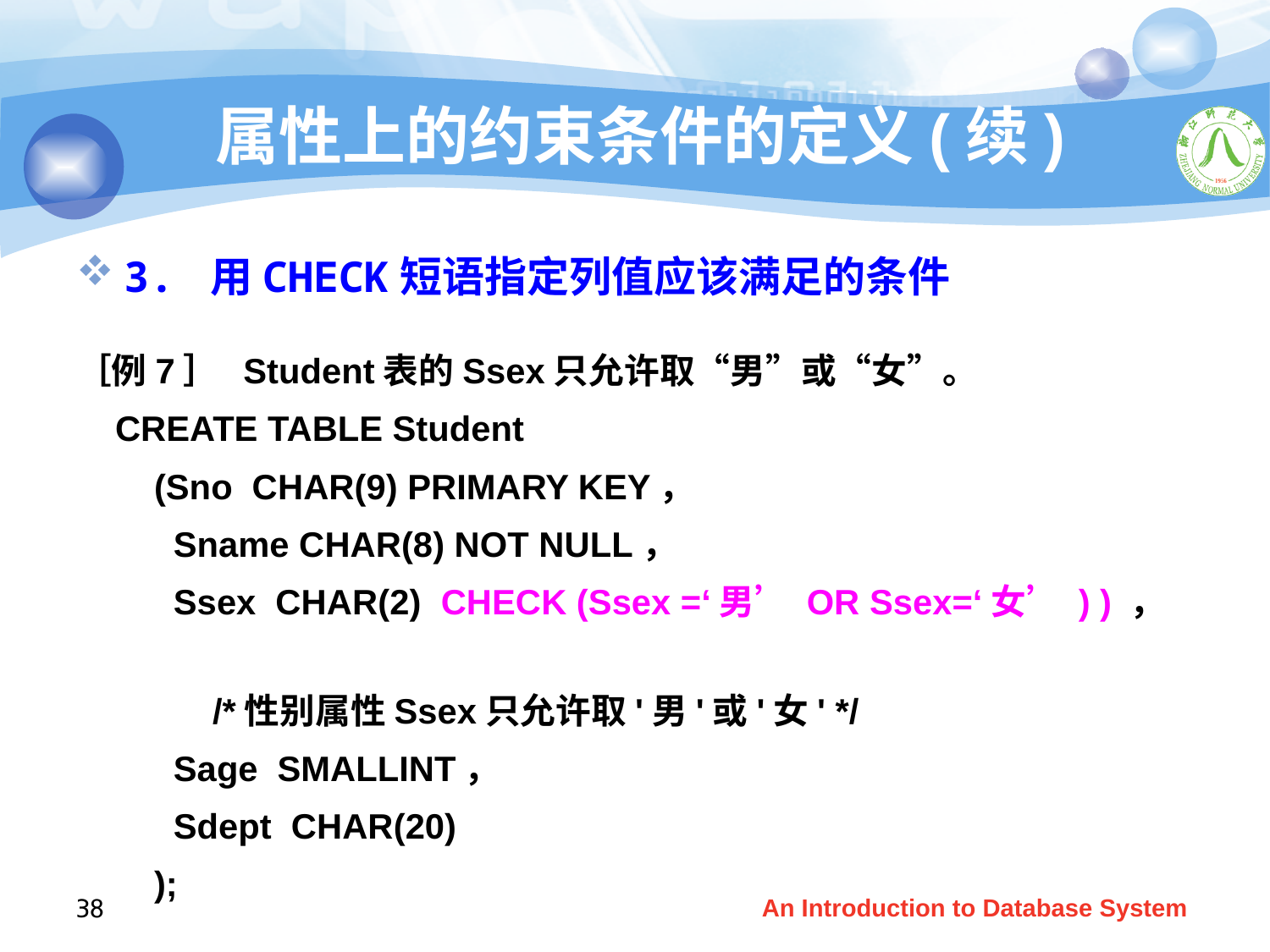

# 属性上的约束条件的定义(续)
3. 用CHECK短语指定列值应该满足的条件

［例7］  Student表的Ssex只允许取“男”或“女”。
    CREATE TABLE Student
        (Sno  CHAR(9) PRIMARY KEY，
          Sname CHAR(8) NOT NULL，
          Ssex  CHAR(2)  CHECK (Ssex =‘男’ OR Ssex=‘女’ ) ) ，
              /*性别属性Ssex只允许取'男'或'女' */
          Sage  SMALLINT，
          Sdept  CHAR(20)
        );
38
An Introduction to Database System